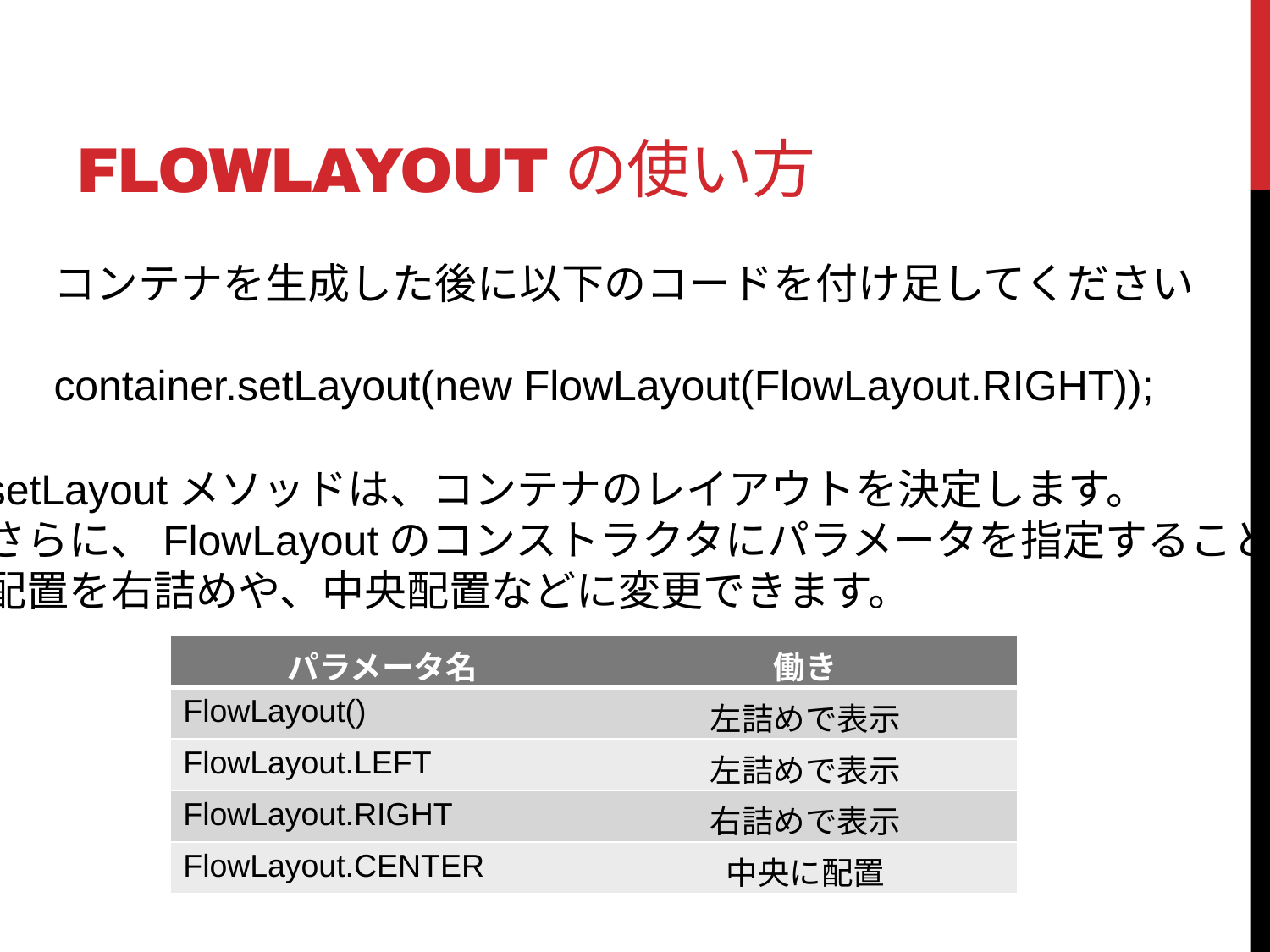

# Flowlayoutの使い方
コンテナを生成した後に以下のコードを付け足してください

container.setLayout(new FlowLayout(FlowLayout.RIGHT));
setLayoutメソッドは、コンテナのレイアウトを決定します。
さらに、FlowLayoutのコンストラクタにパラメータを指定することで
配置を右詰めや、中央配置などに変更できます。
| パラメータ名 | 働き |
| --- | --- |
| FlowLayout() | 左詰めで表示 |
| FlowLayout.LEFT | 左詰めで表示 |
| FlowLayout.RIGHT | 右詰めで表示 |
| FlowLayout.CENTER | 中央に配置 |